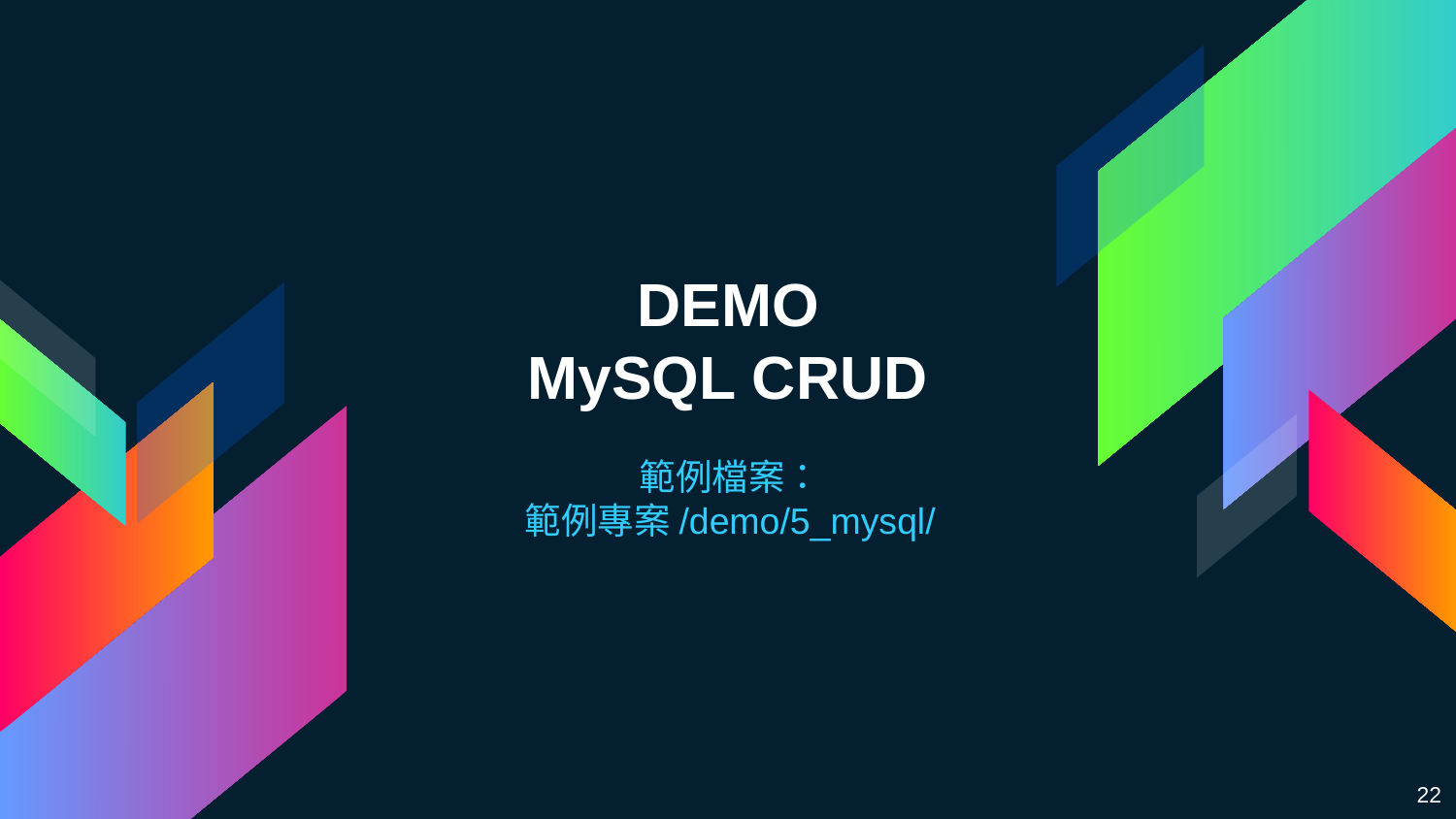

# DEMO MySQL CRUD
範例檔案：
範例專案/demo/5_mysql/
22